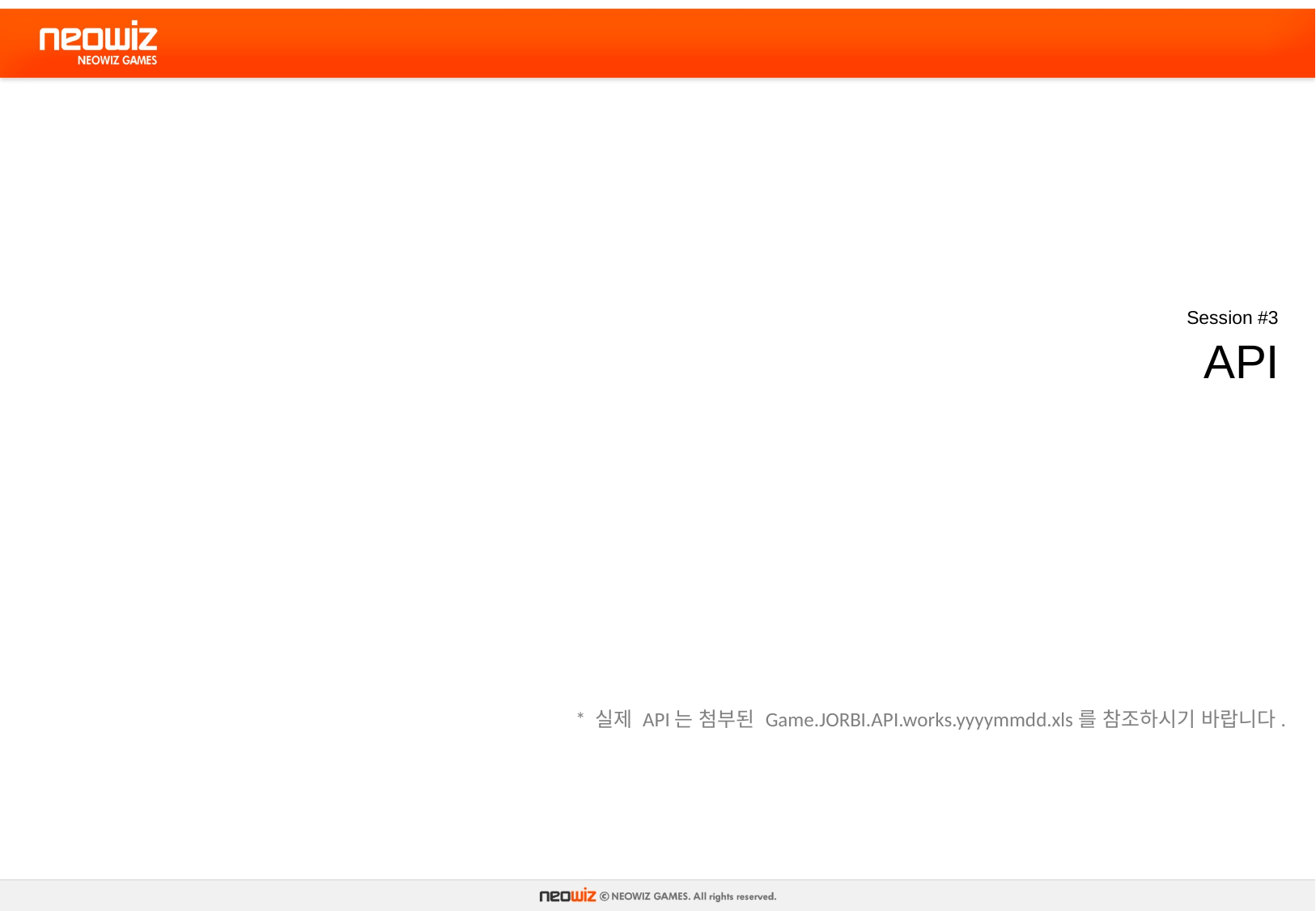

API
Session #3

* 실제 API는 첨부된 Game.JORBI.API.works.yyyymmdd.xls를 참조하시기 바랍니다.